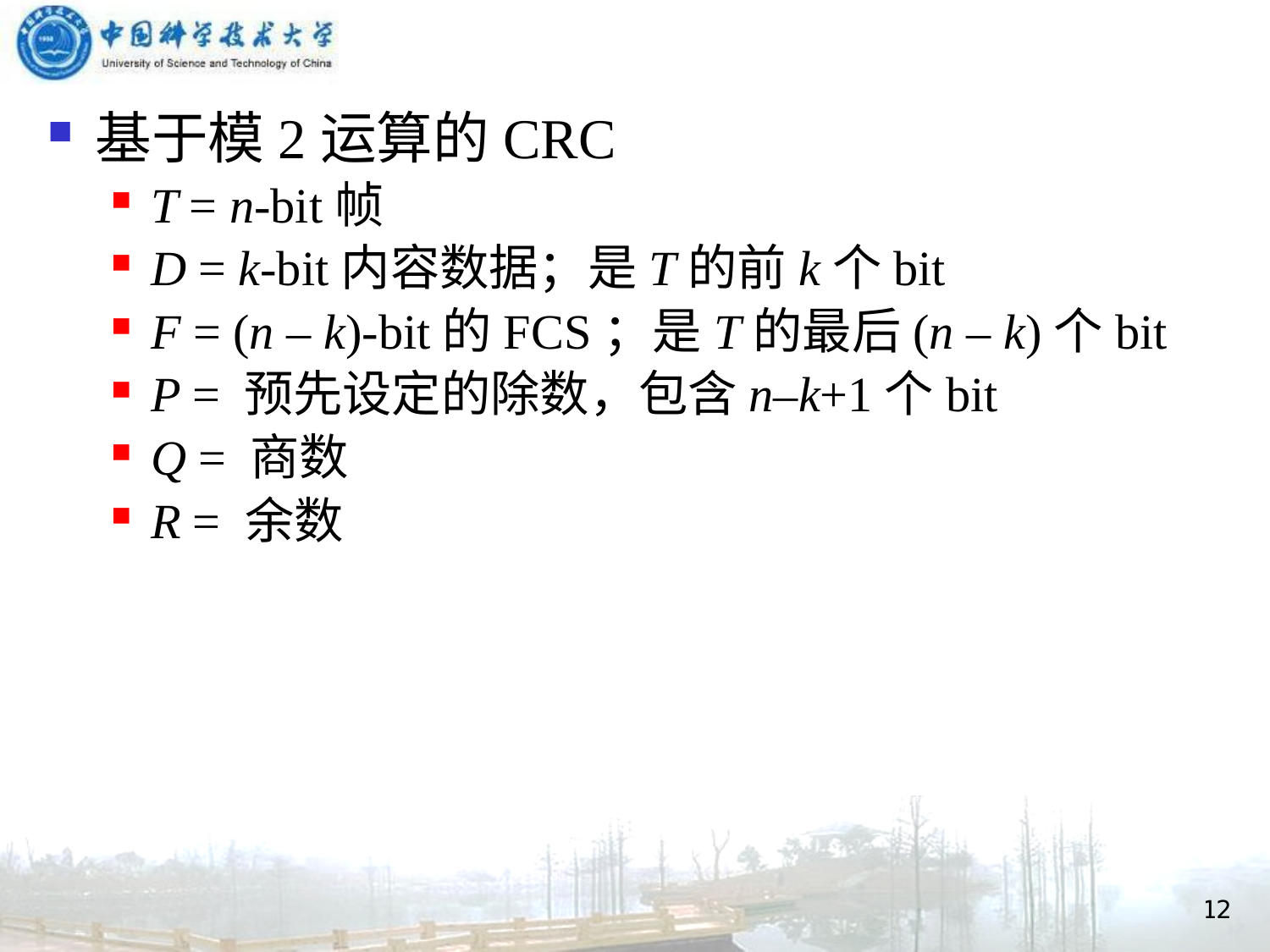

基于模2运算的CRC
T = n-bit帧
D = k-bit内容数据；是T的前k个bit
F = (n – k)-bit的FCS；是T的最后(n – k)个bit
P = 预先设定的除数，包含n–k+1个bit
Q = 商数
R = 余数

12